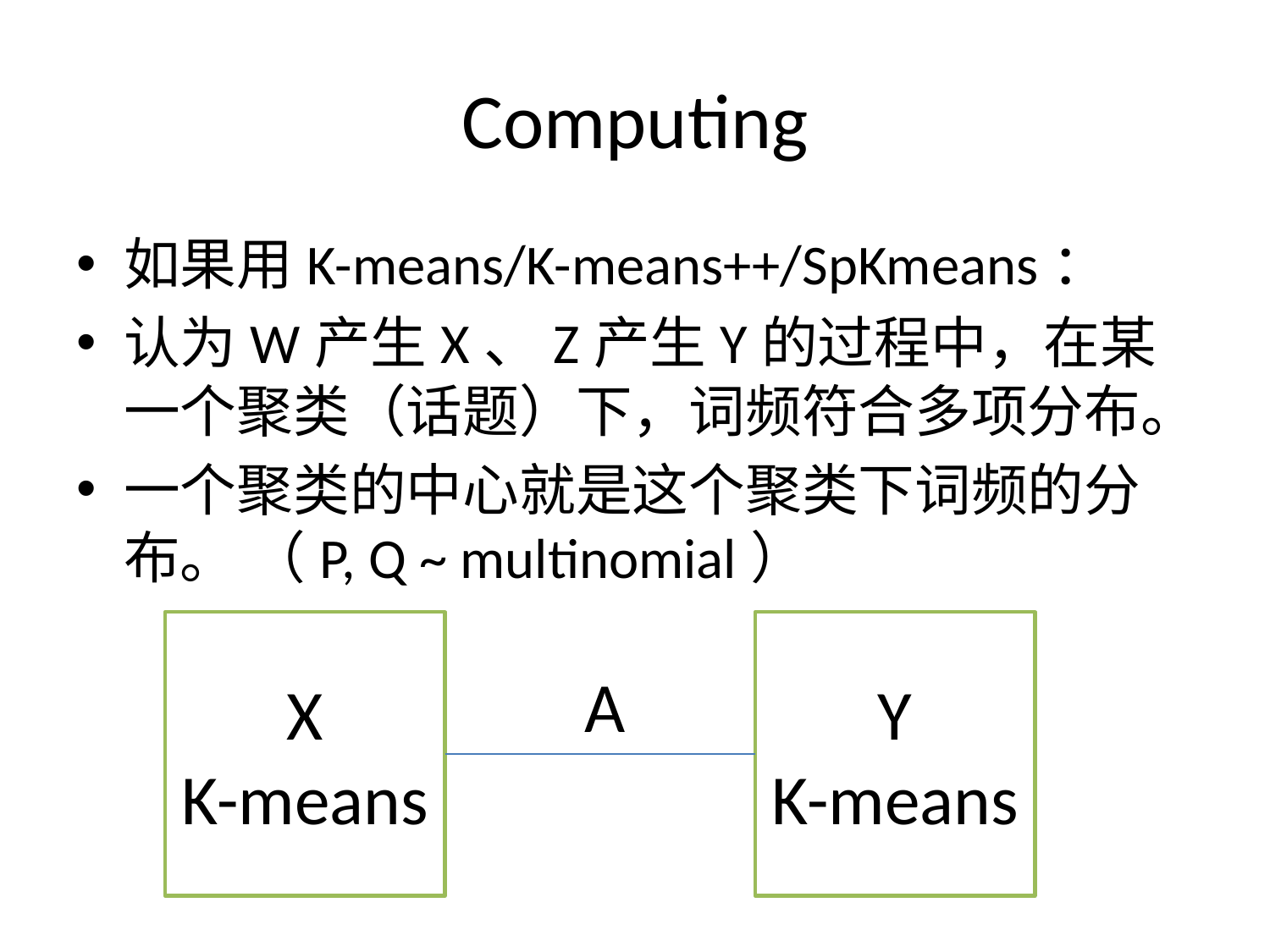

# Computing
如果用K-means/K-means++/SpKmeans：
认为W产生X、Z产生Y的过程中，在某一个聚类（话题）下，词频符合多项分布。
一个聚类的中心就是这个聚类下词频的分布。 （P, Q ~ multinomial）
X
K-means
Y
K-means
A